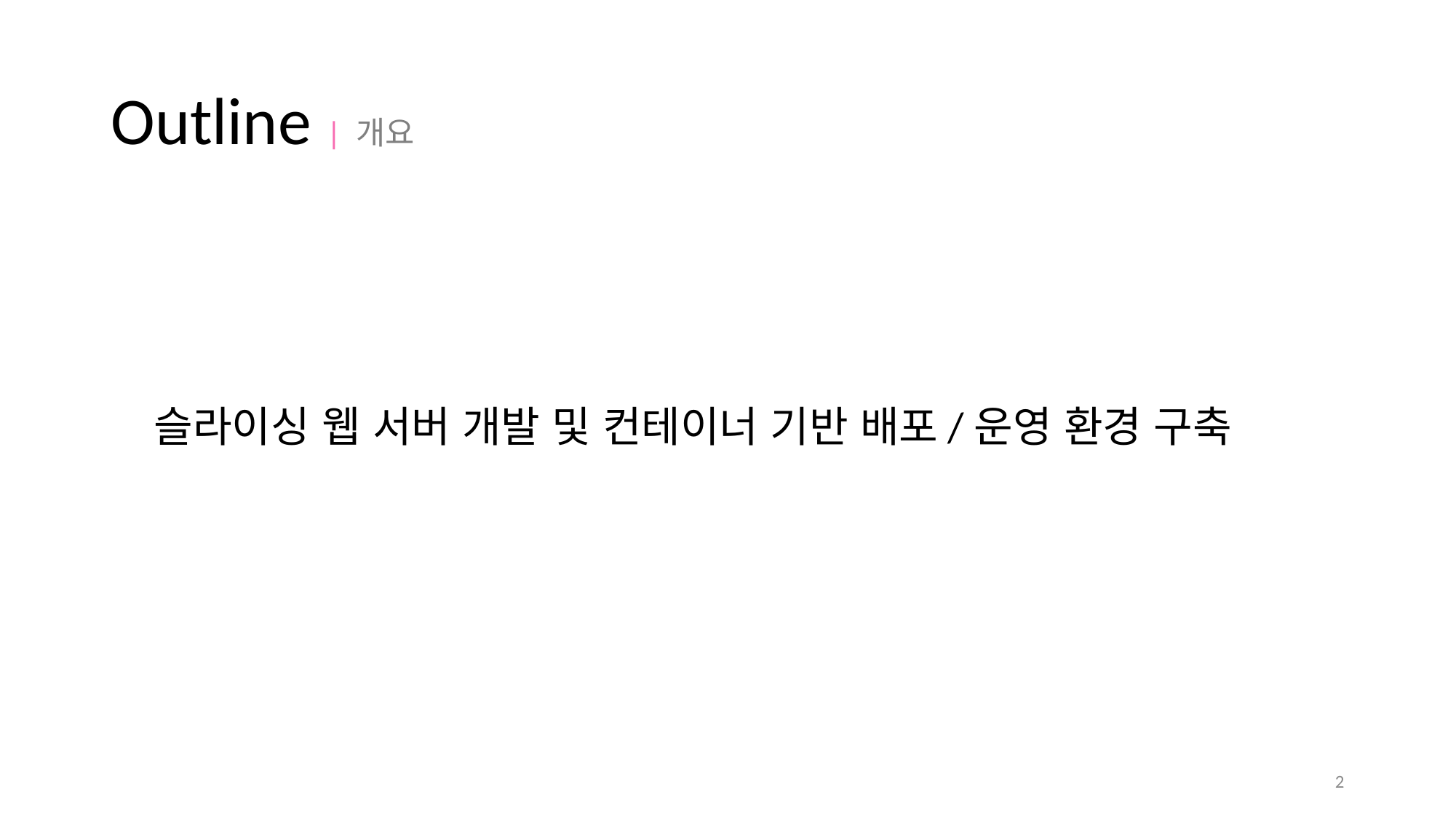

# Outline | 개요
슬라이싱 웹 서버 개발 및 컨테이너 기반 배포/운영 환경 구축
2